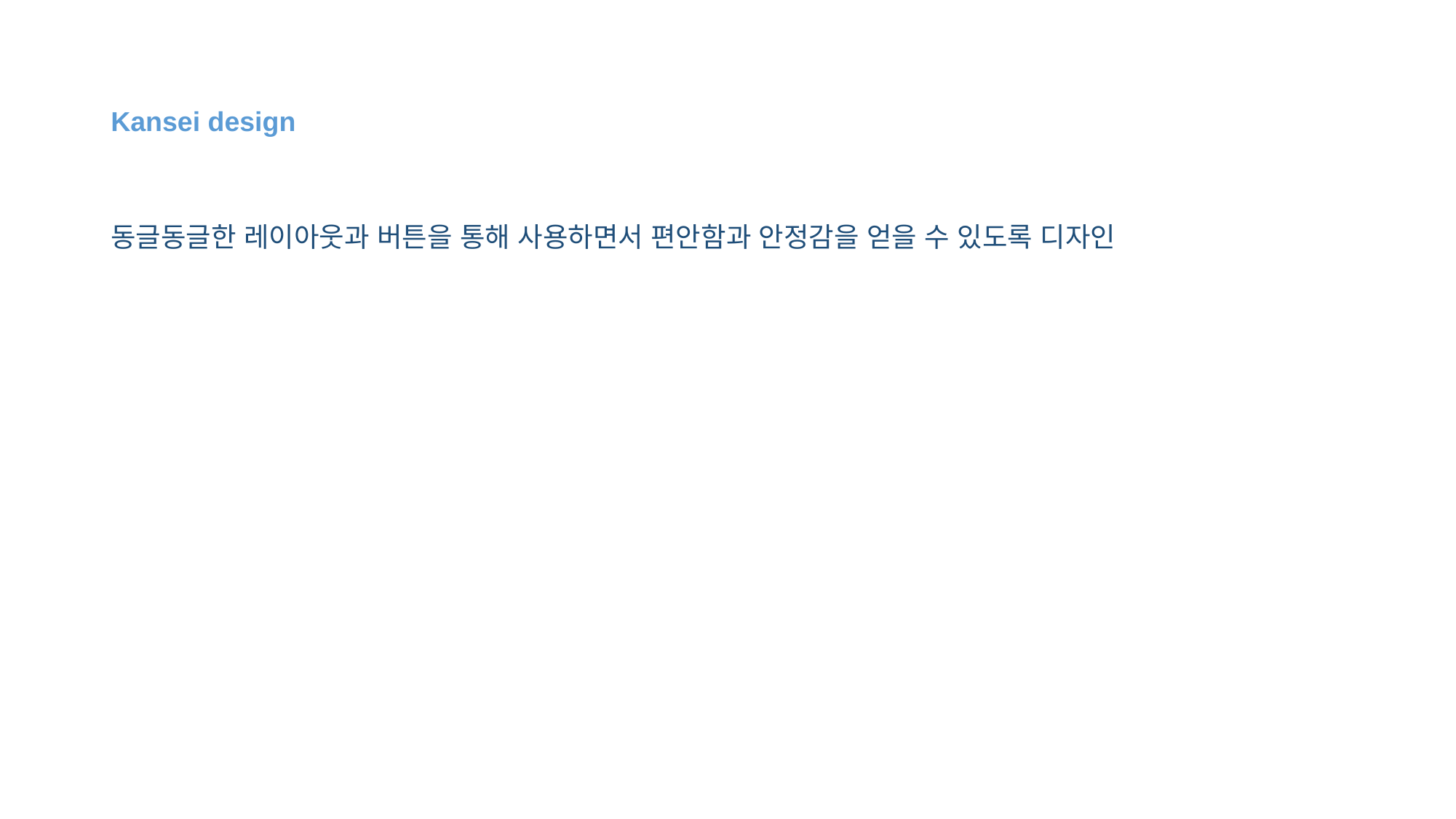

# Kansei design
동글동글한 레이아웃과 버튼을 통해 사용하면서 편안함과 안정감을 얻을 수 있도록 디자인